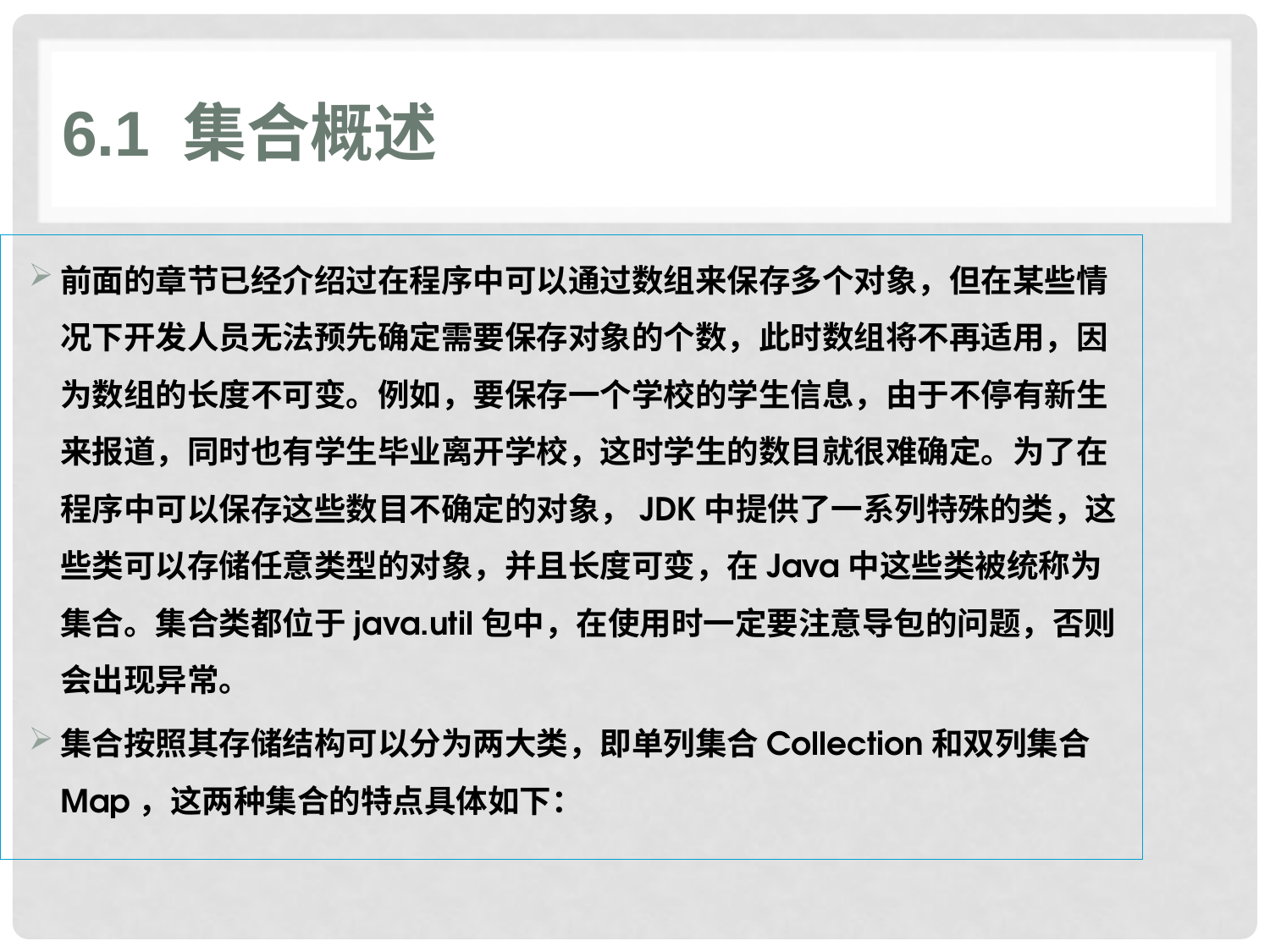

6.1 集合概述
前面的章节已经介绍过在程序中可以通过数组来保存多个对象，但在某些情况下开发人员无法预先确定需要保存对象的个数，此时数组将不再适用，因为数组的长度不可变。例如，要保存一个学校的学生信息，由于不停有新生来报道，同时也有学生毕业离开学校，这时学生的数目就很难确定。为了在程序中可以保存这些数目不确定的对象，JDK中提供了一系列特殊的类，这些类可以存储任意类型的对象，并且长度可变，在Java中这些类被统称为集合。集合类都位于java.util包中，在使用时一定要注意导包的问题，否则会出现异常。
集合按照其存储结构可以分为两大类，即单列集合Collection和双列集合Map，这两种集合的特点具体如下：